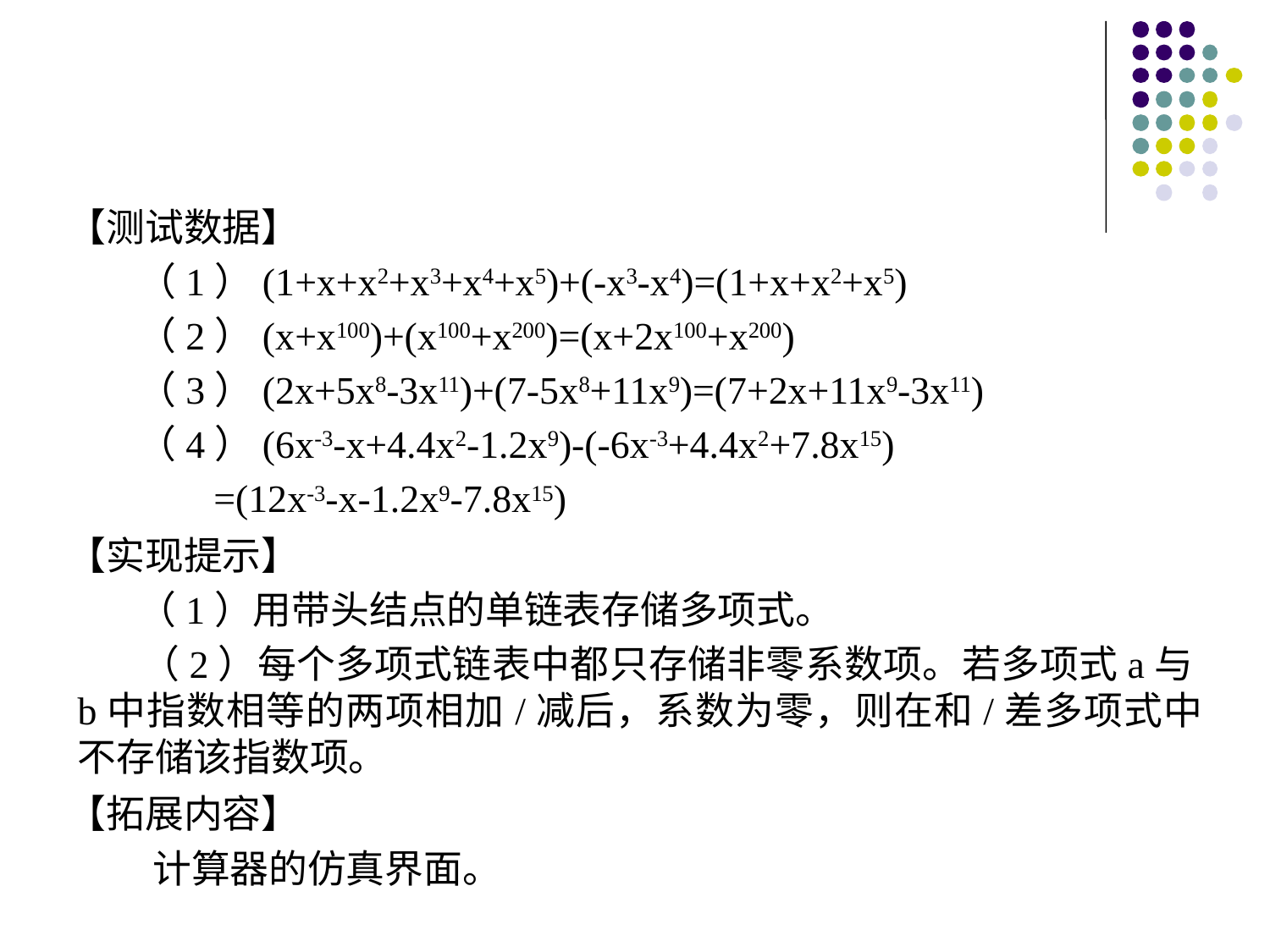

【测试数据】
       （1）(1+x+x2+x3+x4+x5)+(-x3-x4)=(1+x+x2+x5)
       （2）(x+x100)+(x100+x200)=(x+2x100+x200)
       （3）(2x+5x8-3x11)+(7-5x8+11x9)=(7+2x+11x9-3x11)
       （4）(6x-3-x+4.4x2-1.2x9)-(-6x-3+4.4x2+7.8x15)
               =(12x-3-x-1.2x9-7.8x15)
【实现提示】
       （1）用带头结点的单链表存储多项式。
       （2）每个多项式链表中都只存储非零系数项。若多项式a与b中指数相等的两项相加/减后，系数为零，则在和/差多项式中不存储该指数项。
【拓展内容】
计算器的仿真界面。